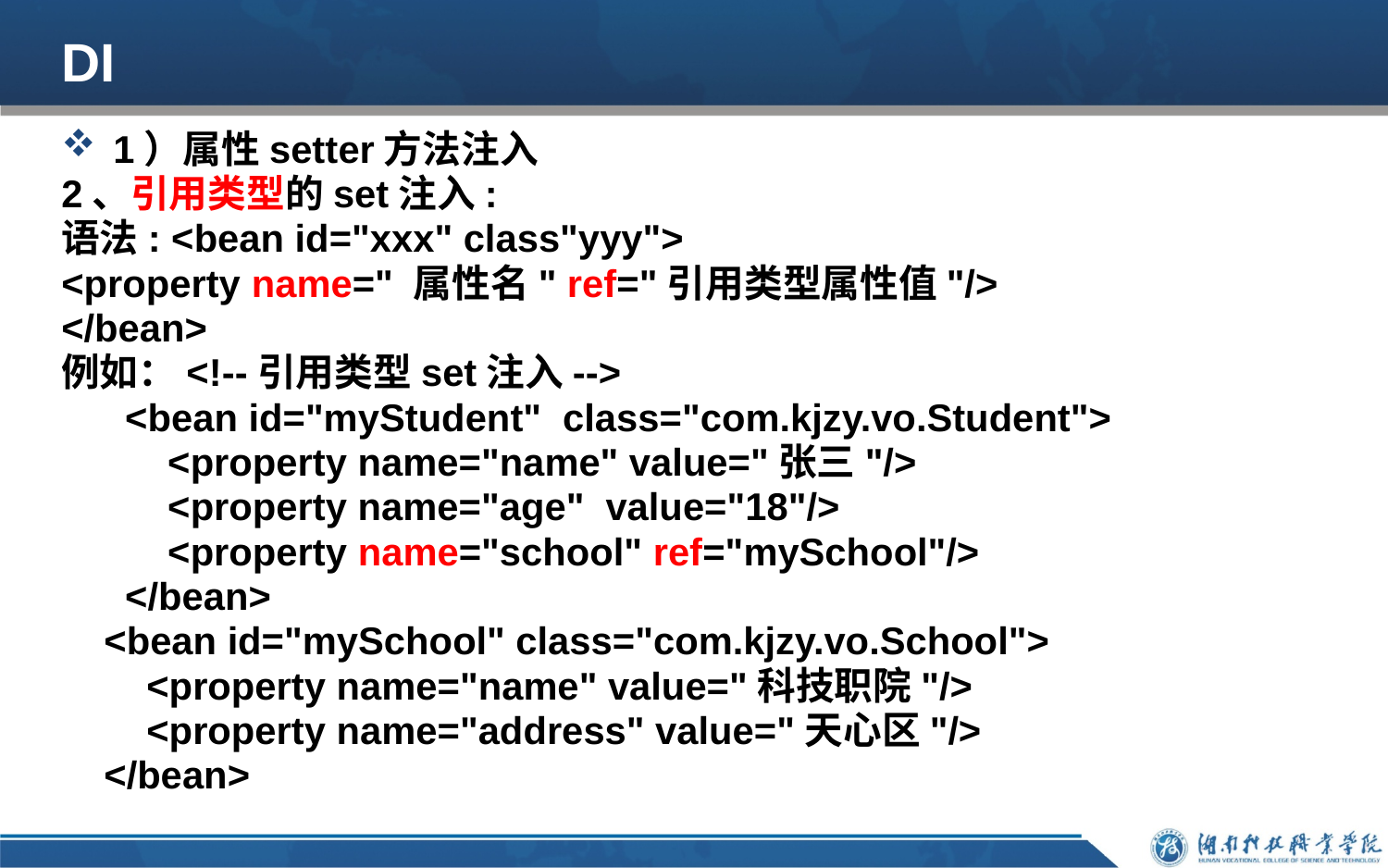

# DI
1）属性setter方法注入
2、引用类型的set注入:
语法: <bean id="xxx" class"yyy">
<property name=" 属性名" ref="引用类型属性值"/>
</bean>
例如：<!--引用类型set注入-->
      <bean id="myStudent"  class="com.kjzy.vo.Student">
          <property name="name" value="张三"/>
          <property name="age"  value="18"/>
          <property name="school" ref="mySchool"/>
      </bean>
    <bean id="mySchool" class="com.kjzy.vo.School">
        <property name="name" value="科技职院"/>
        <property name="address" value="天心区"/>
    </bean>